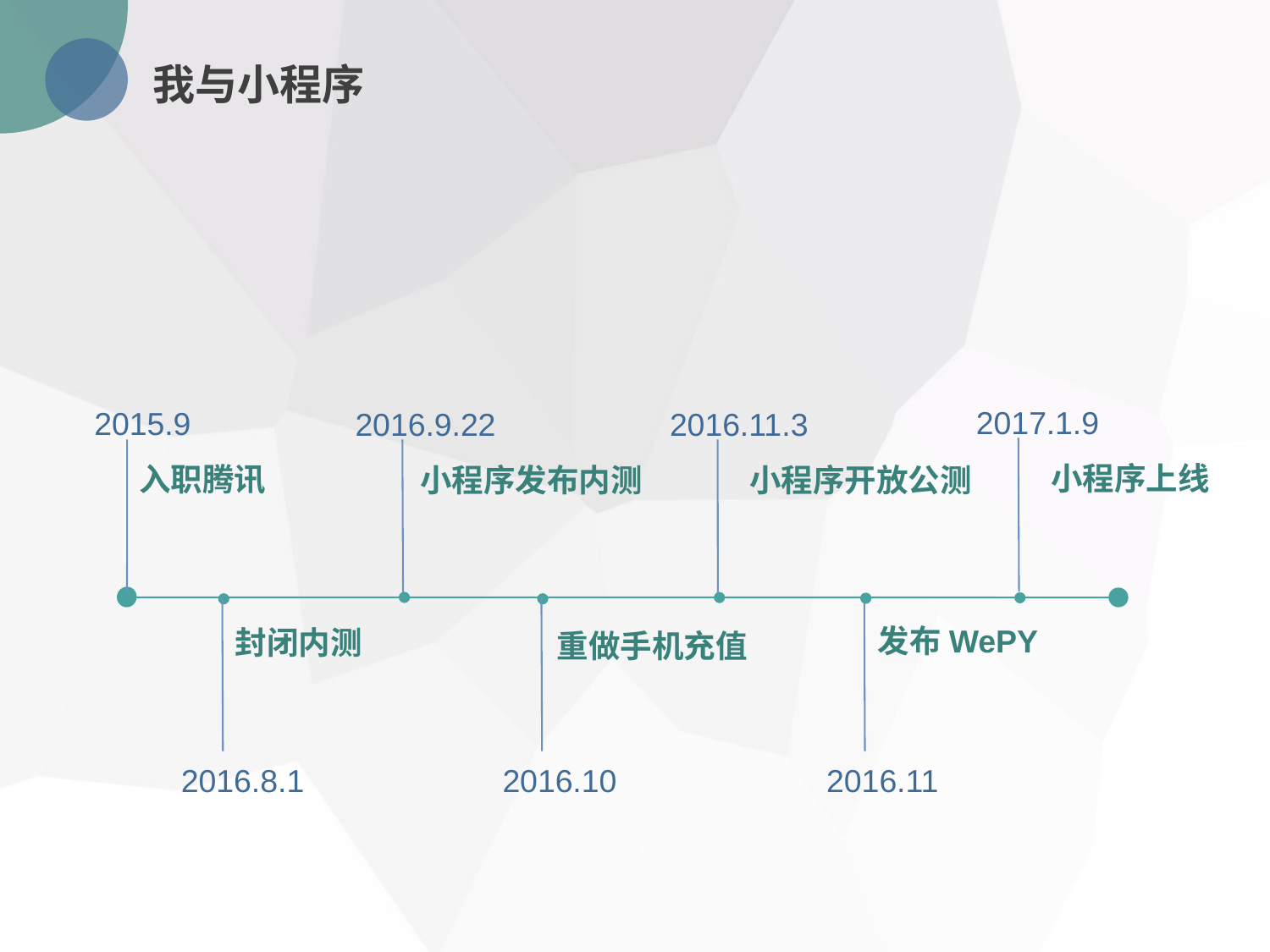

我与小程序
2017.1.9

小程序上线

2015.9

入职腾讯

2016.9.22

小程序发布内测

2016.11.3

小程序开放公测

发布WePY
2016.11

封闭内测
2016.8.1

重做手机充值
2016.10